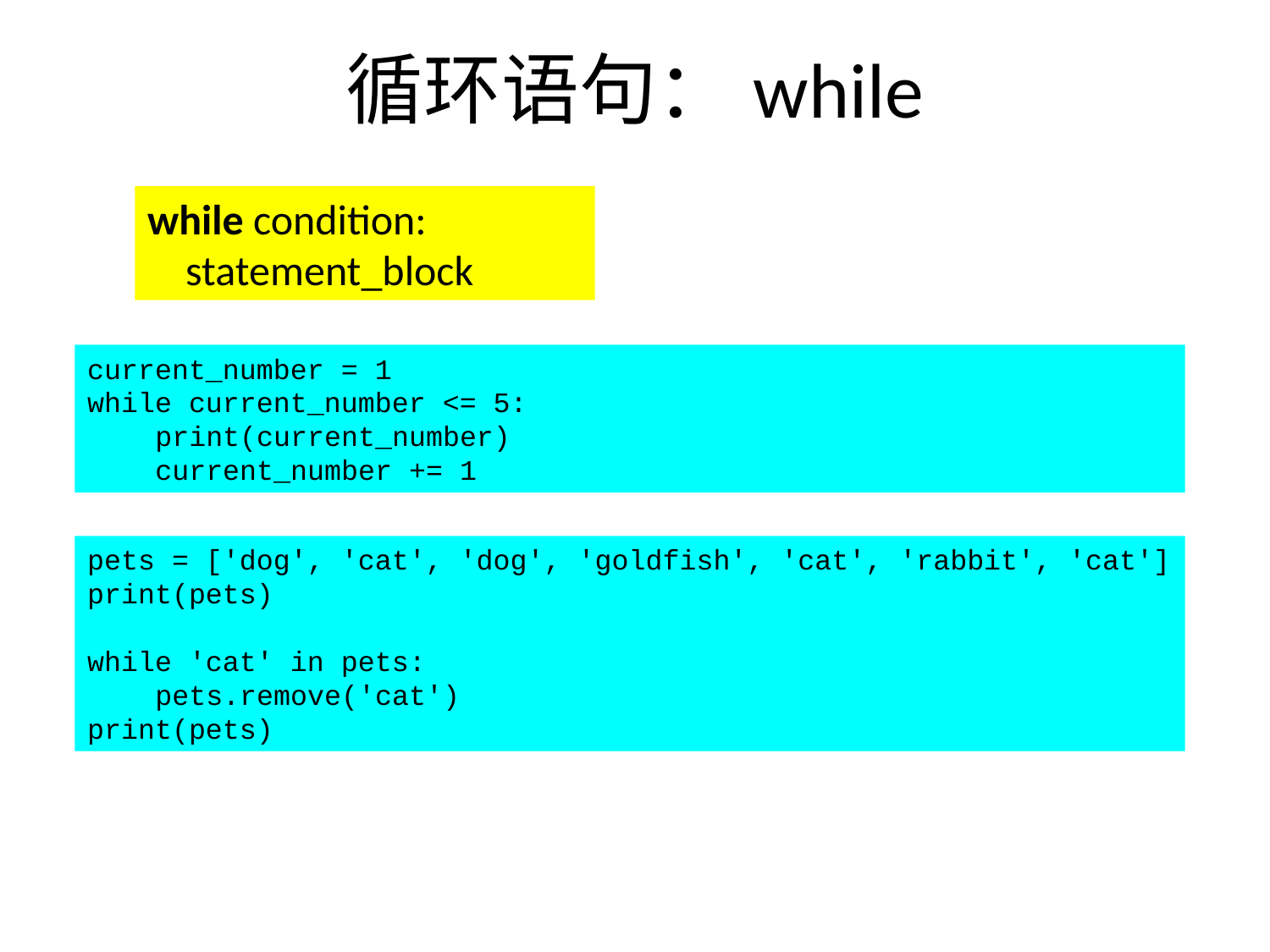

# 循环语句：while
while condition:
    statement_block
current_number = 1
while current_number <= 5:
    print(current_number)
    current_number += 1
pets = ['dog', 'cat', 'dog', 'goldfish', 'cat', 'rabbit', 'cat']
print(pets)

while 'cat' in pets:
    pets.remove('cat')
print(pets)